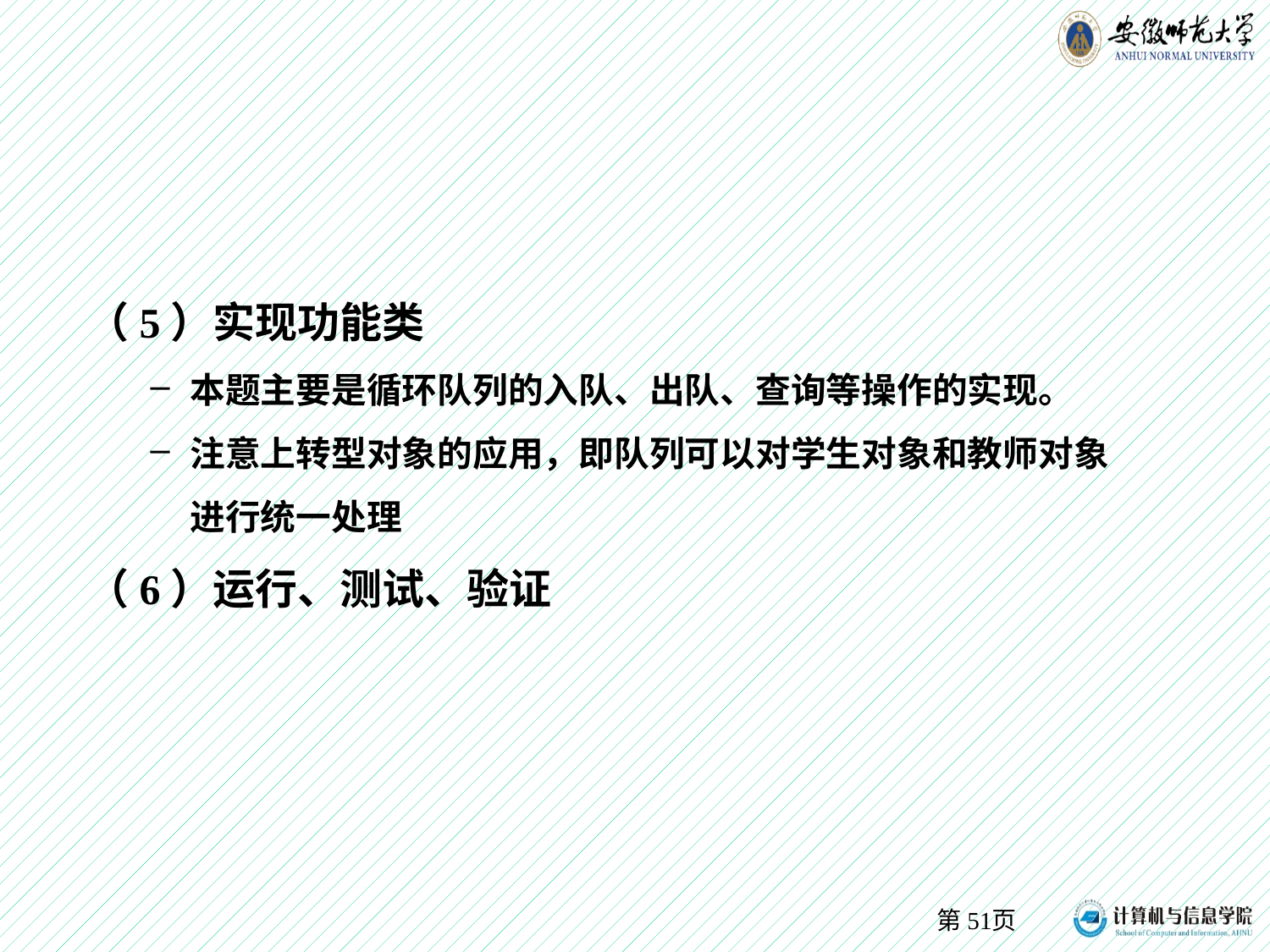

#
（5）实现功能类
本题主要是循环队列的入队、出队、查询等操作的实现。
注意上转型对象的应用，即队列可以对学生对象和教师对象进行统一处理
（6）运行、测试、验证

第51页